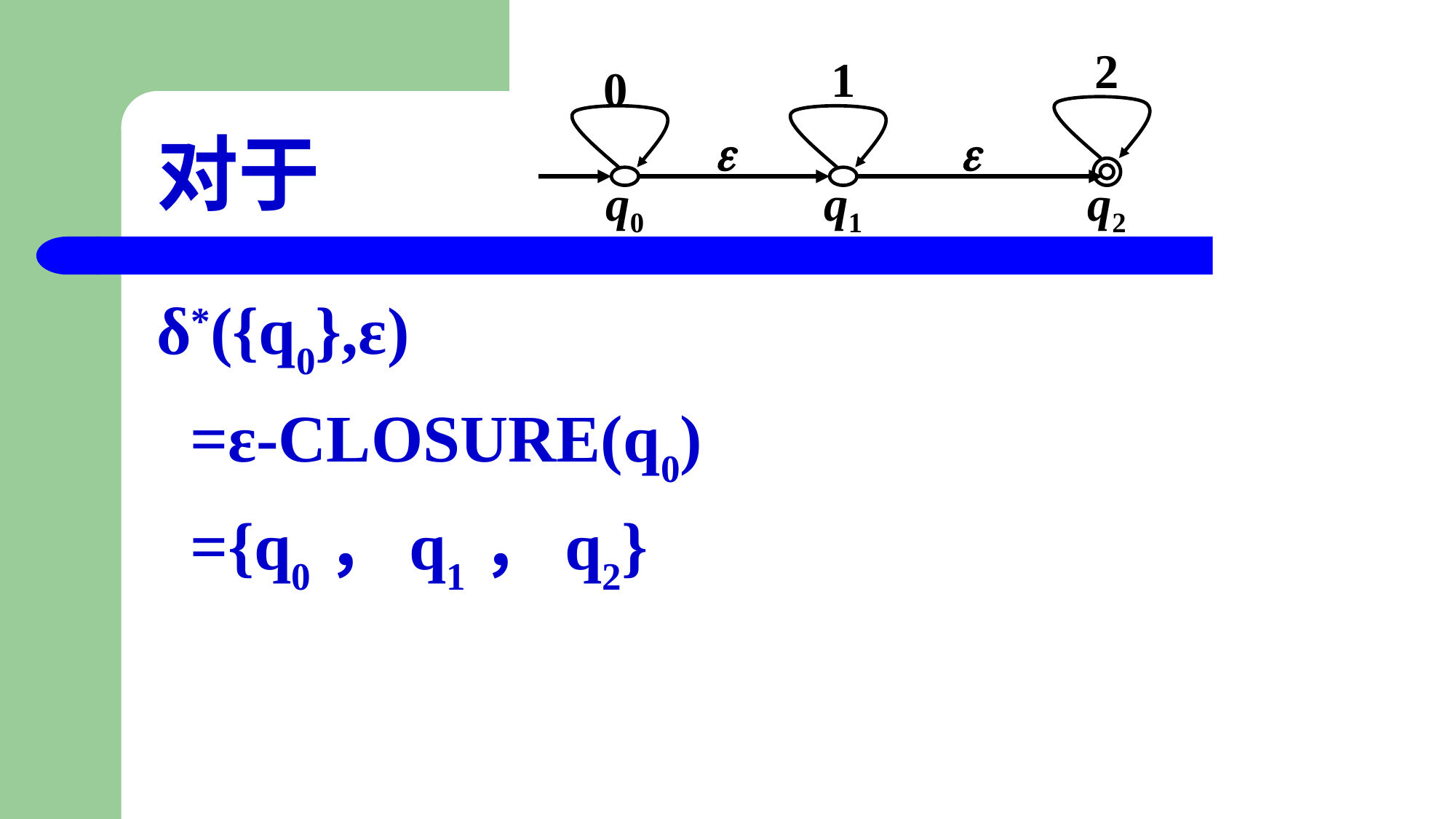

2
1
0

ε
ε

q0
q1
q2

# 对于
δ*({q0},ε)
  =ε-CLOSURE(q0)
  ={q0，q1，q2}